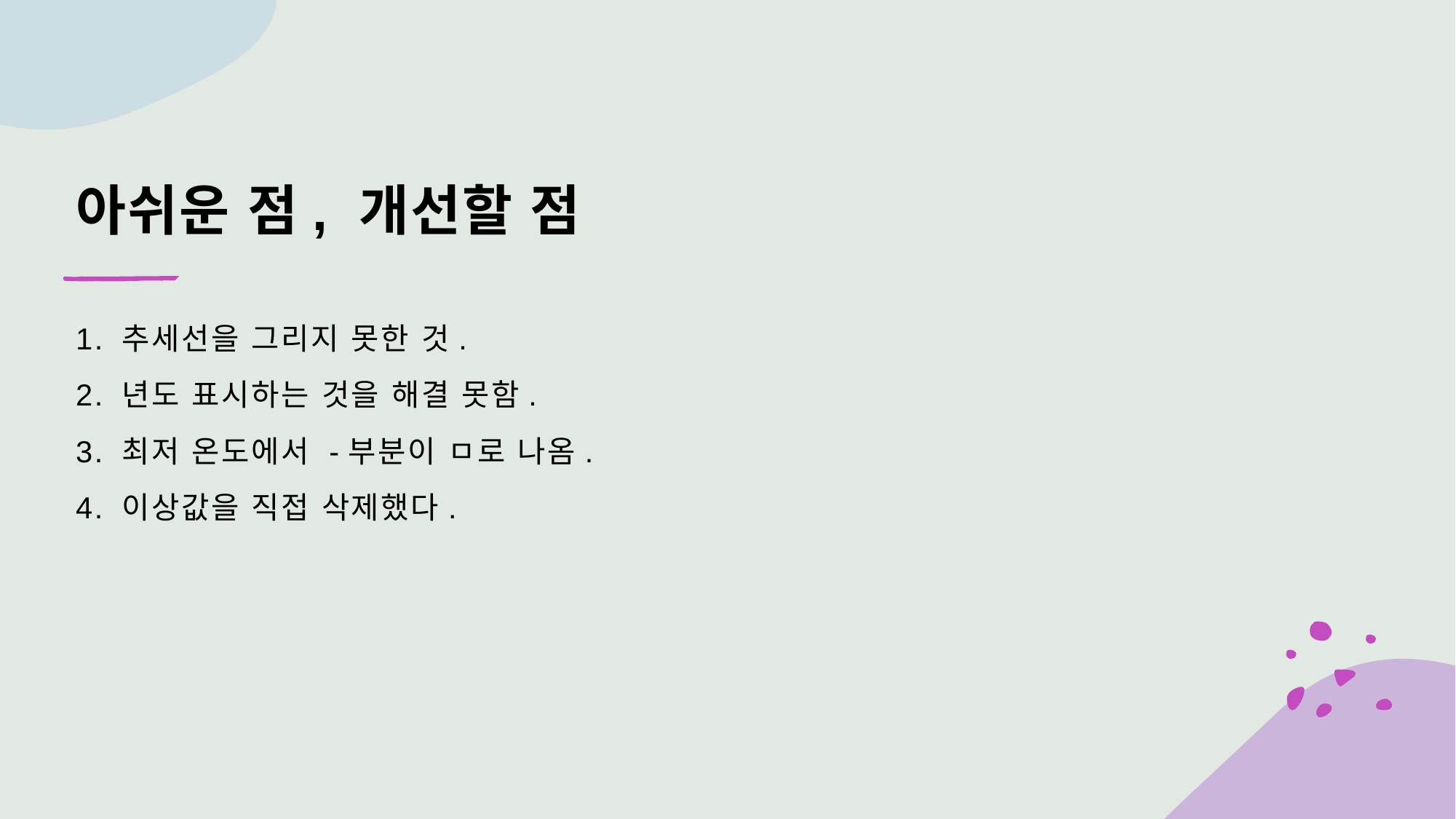

# 아쉬운 점, 개선할 점
1. 추세선을 그리지 못한 것.
2. 년도 표시하는 것을 해결 못함.
3. 최저 온도에서 -부분이 ㅁ로 나옴.
4. 이상값을 직접 삭제했다.